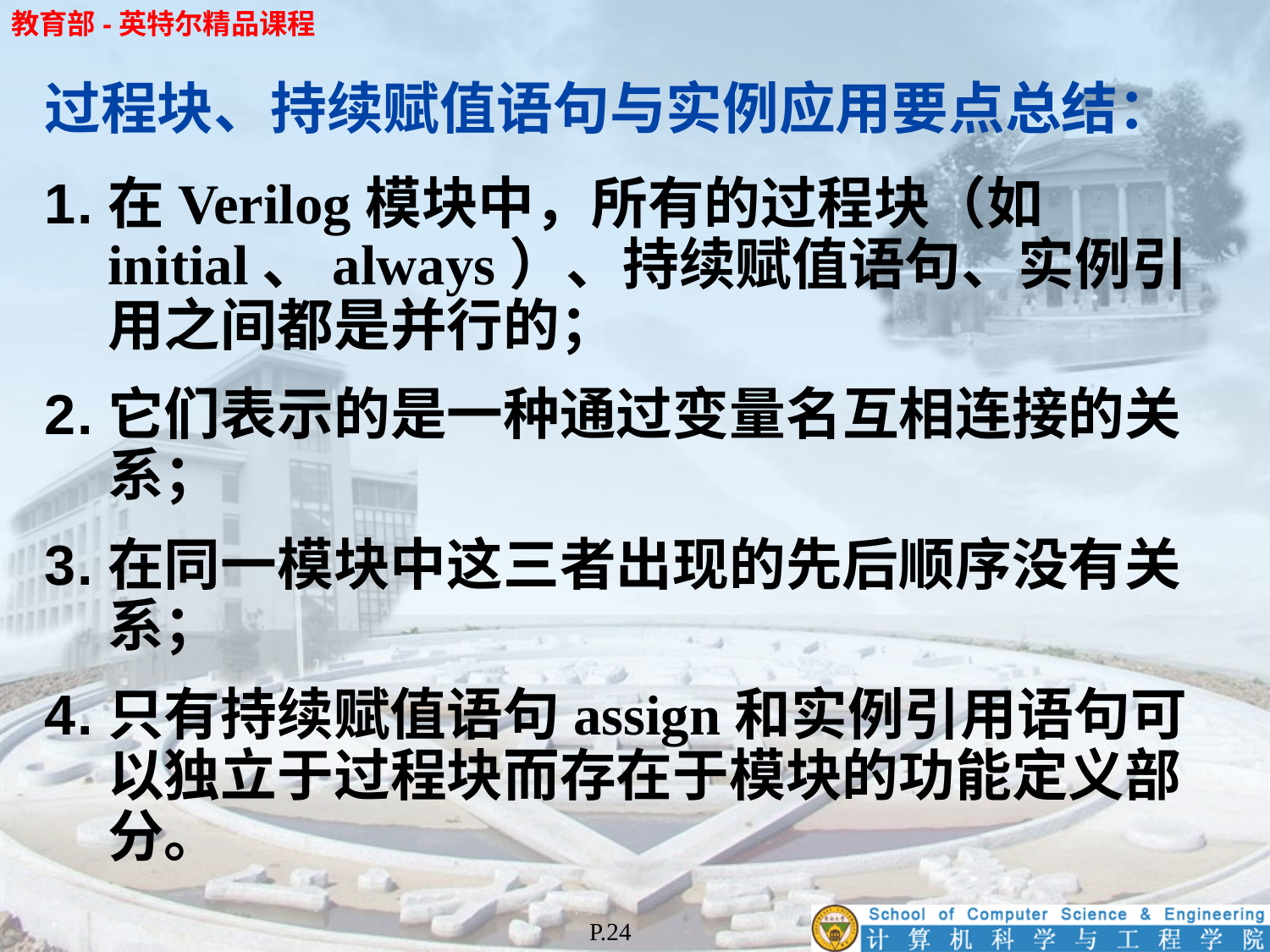

过程块、持续赋值语句与实例应用要点总结：
在Verilog模块中，所有的过程块（如initial、always）、持续赋值语句、实例引用之间都是并行的；
它们表示的是一种通过变量名互相连接的关系；
在同一模块中这三者出现的先后顺序没有关系；
只有持续赋值语句assign和实例引用语句可以独立于过程块而存在于模块的功能定义部分。
P.24